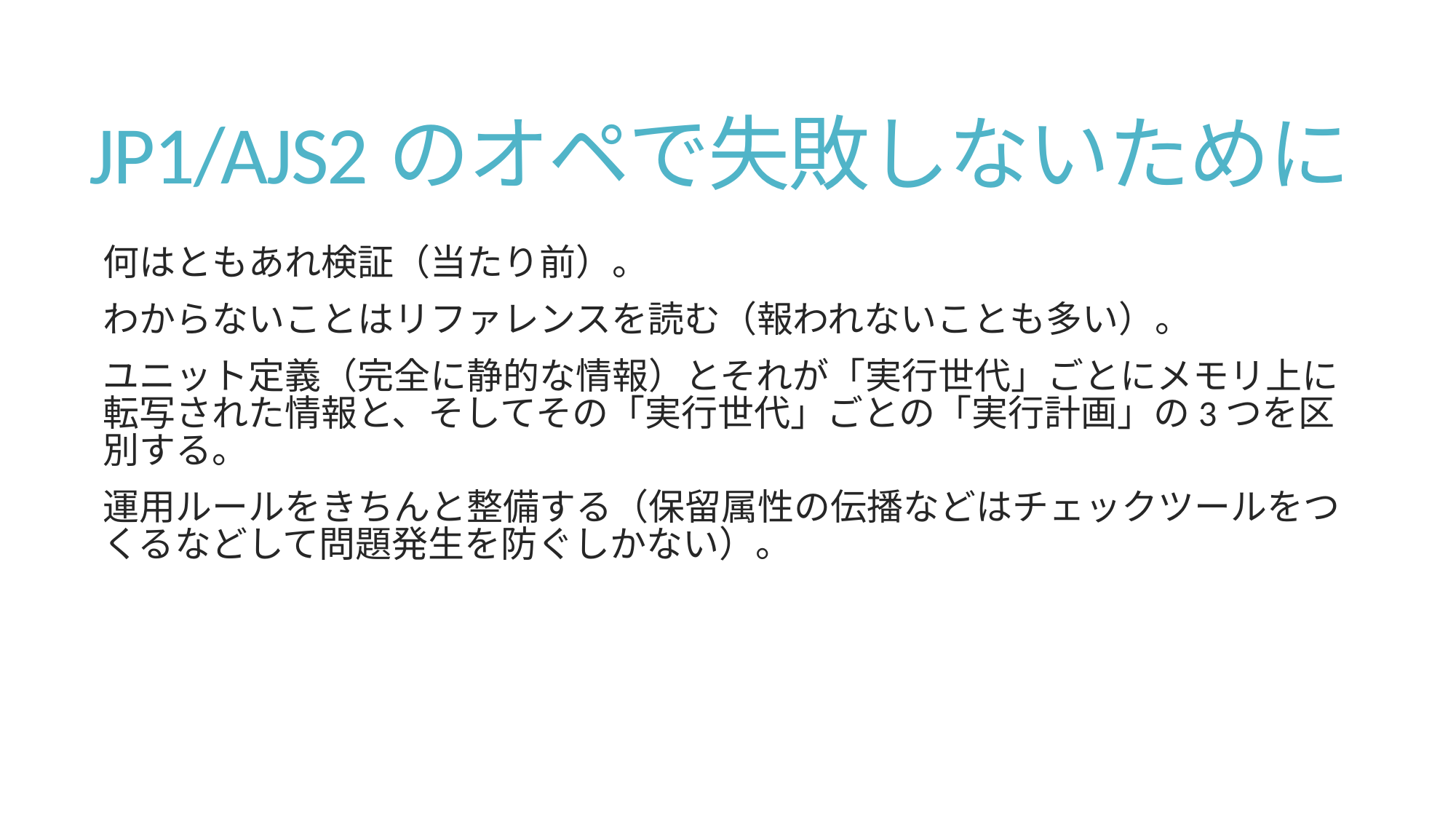

# JP1/AJS2のオペで失敗しないために
何はともあれ検証（当たり前）。
わからないことはリファレンスを読む（報われないことも多い）。
ユニット定義（完全に静的な情報）とそれが「実行世代」ごとにメモリ上に転写された情報と、そしてその「実行世代」ごとの「実行計画」の3つを区別する。
運用ルールをきちんと整備する（保留属性の伝播などはチェックツールをつくるなどして問題発生を防ぐしかない）。